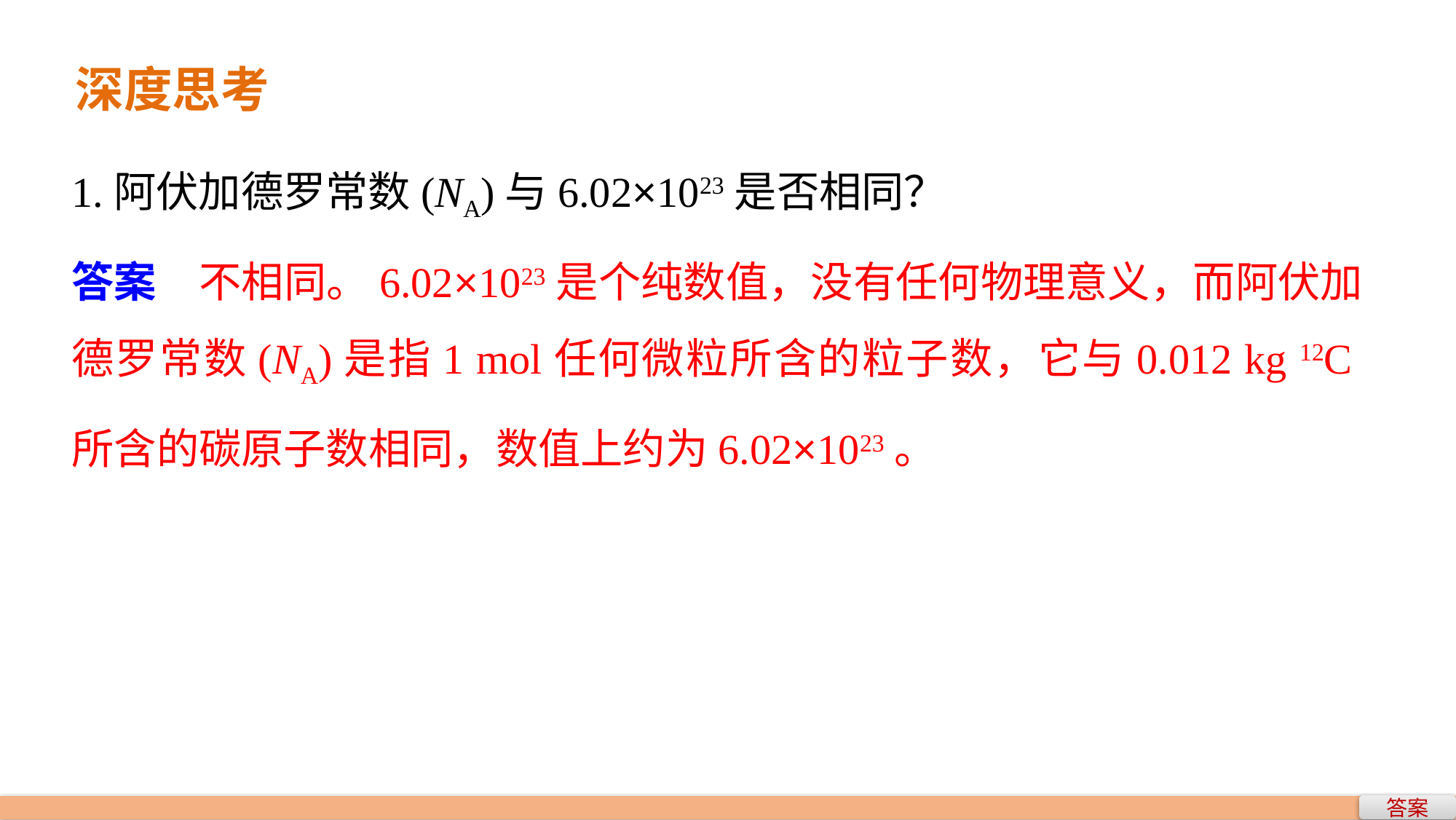

深度思考
1.阿伏加德罗常数(NA)与6.02×1023是否相同？
答案　不相同。6.02×1023是个纯数值，没有任何物理意义，而阿伏加德罗常数(NA)是指1 mol任何微粒所含的粒子数，它与0.012 kg 12C所含的碳原子数相同，数值上约为6.02×1023。
答案